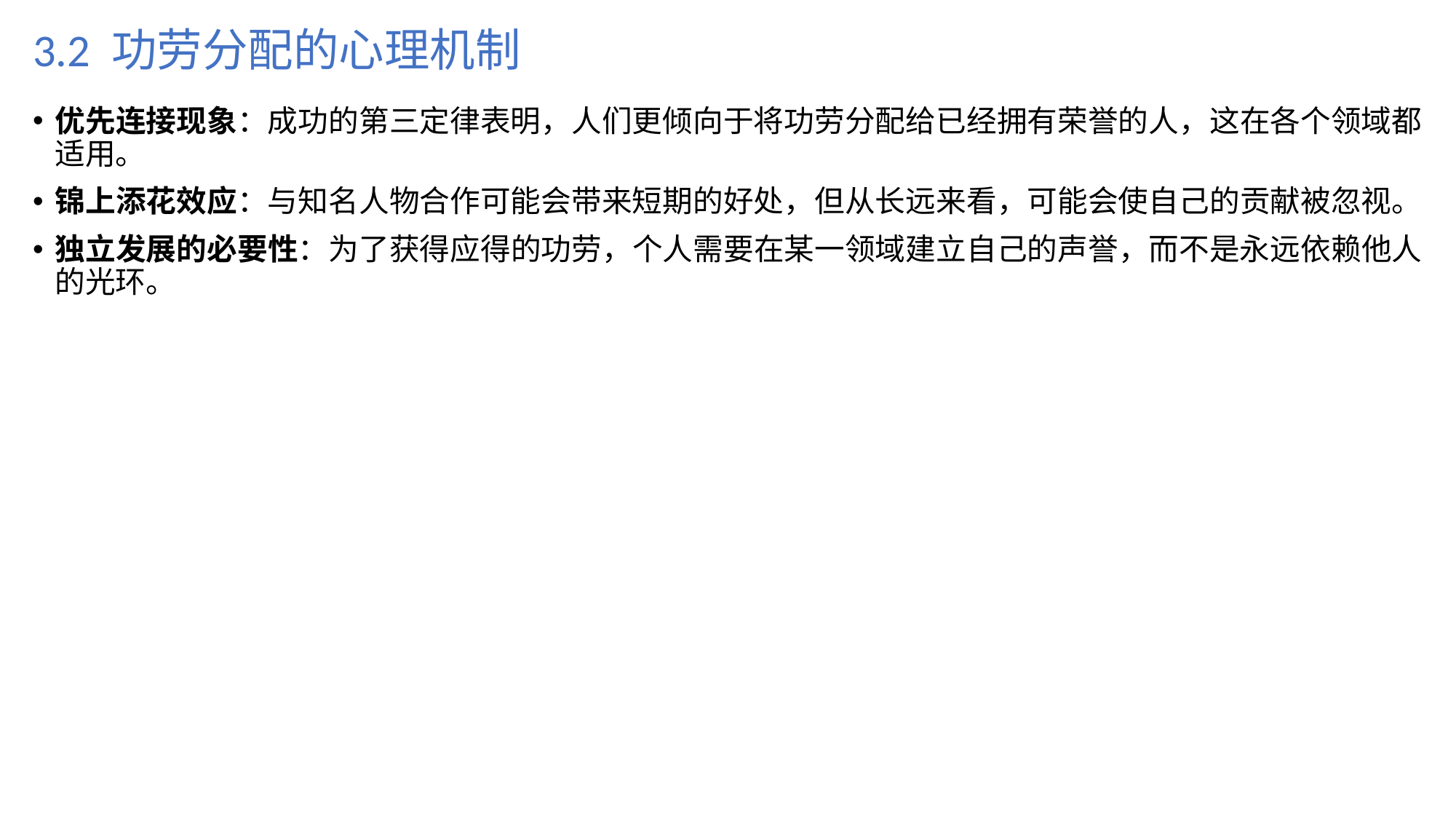

# 3.2 功劳分配的心理机制
优先连接现象：成功的第三定律表明，人们更倾向于将功劳分配给已经拥有荣誉的人，这在各个领域都适用。
锦上添花效应：与知名人物合作可能会带来短期的好处，但从长远来看，可能会使自己的贡献被忽视。
独立发展的必要性：为了获得应得的功劳，个人需要在某一领域建立自己的声誉，而不是永远依赖他人的光环。